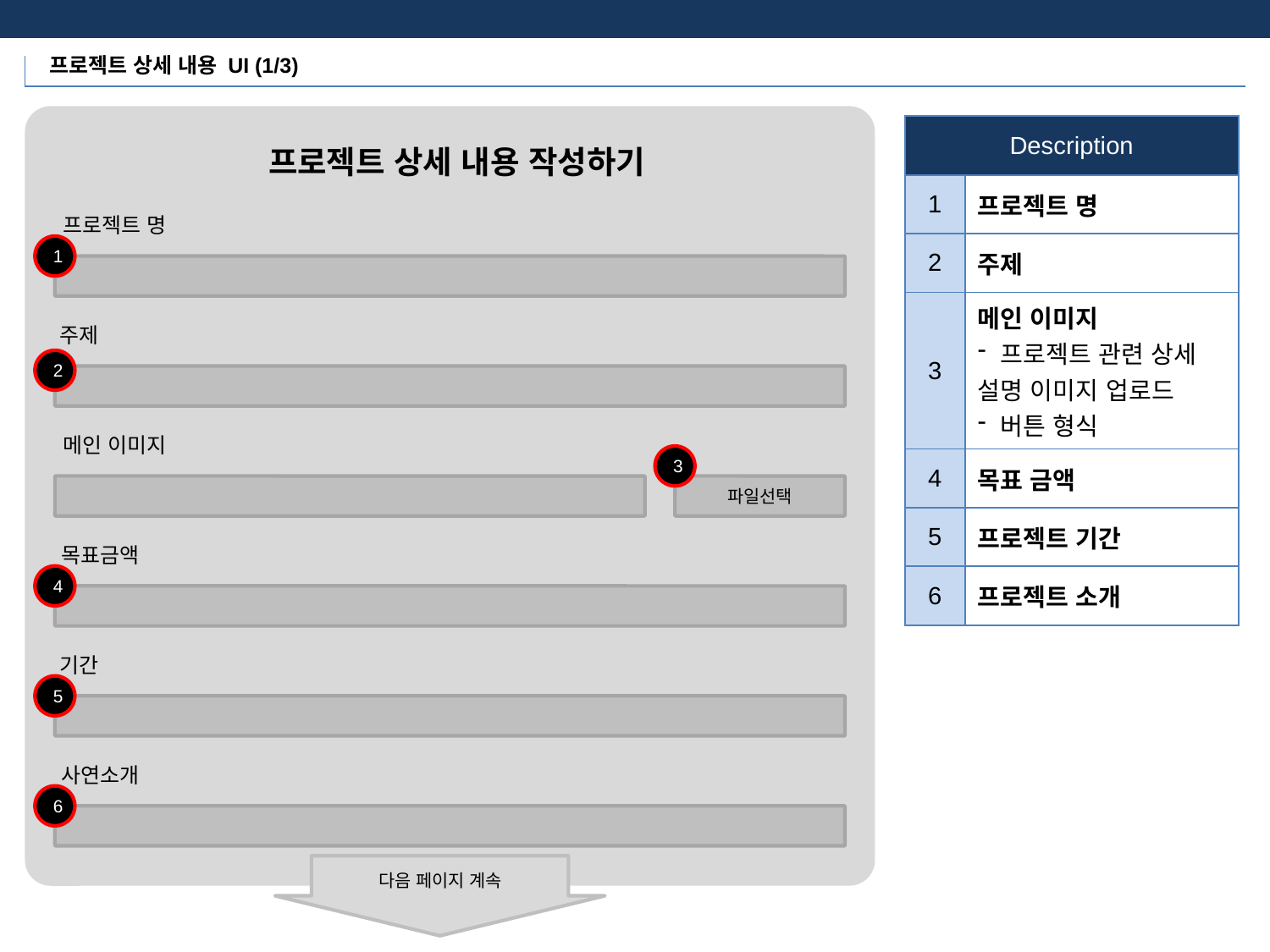

프로젝트 상세 내용 UI (1/3)

| Description |  |
| --- | --- |
| 1 | 프로젝트 명 |
| 2 | 주제 |
| 3 | 메인 이미지 프로젝트 관련 상세 설명 이미지 업로드 버튼 형식 |
| 4 | 목표 금액 |
| 5 | 프로젝트 기간 |
| 6 | 프로젝트 소개 |
프로젝트 상세 내용 작성하기
프로젝트 명
1

주제
2

메인 이미지
3

파일선택
목표금액
4

기간
5

사연소개
6

다음 페이지 계속